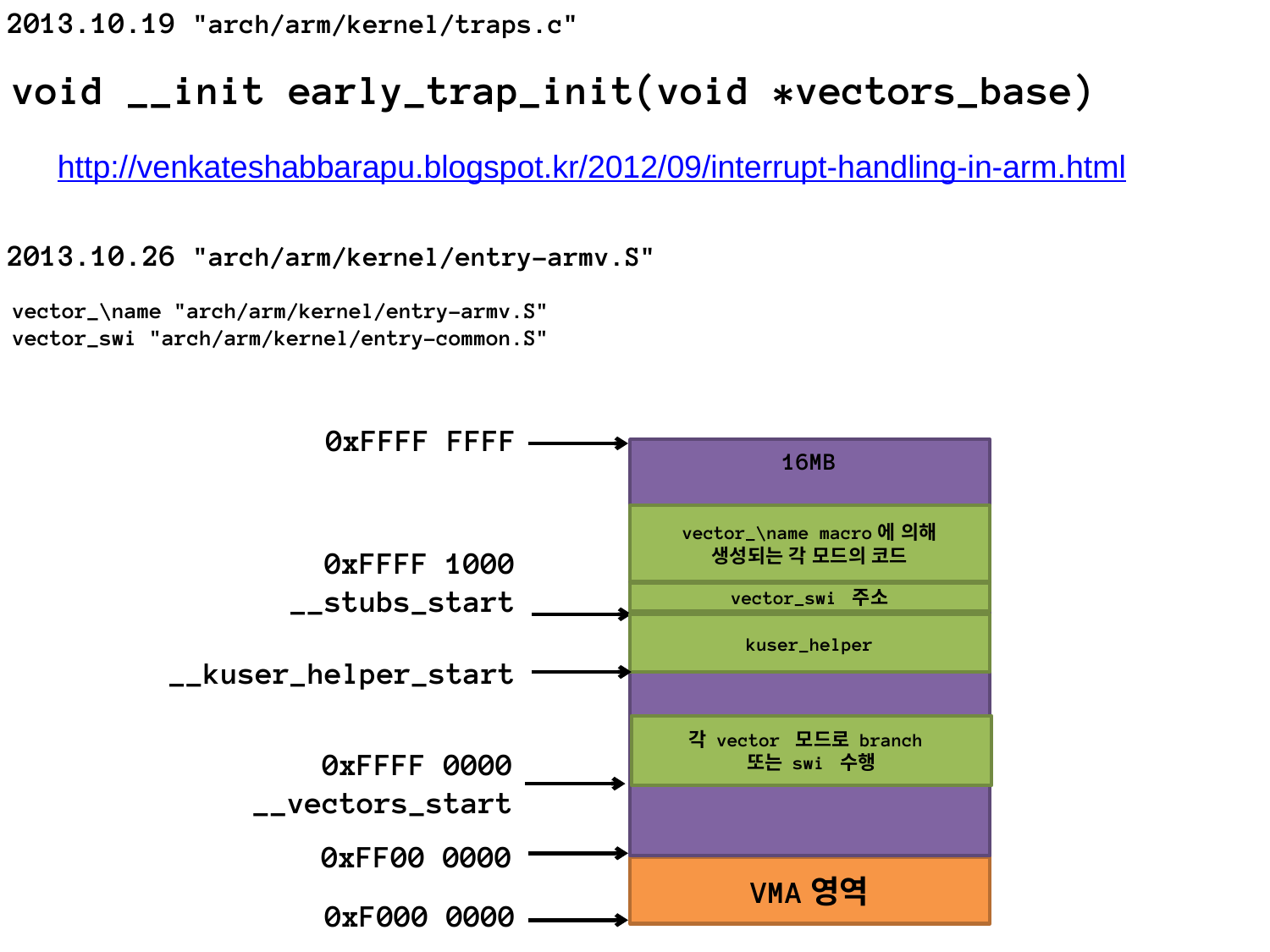

# 2013.10.19 "arch/arm/kernel/traps.c"
void __init early_trap_init(void *vectors_base)
http://venkateshabbarapu.blogspot.kr/2012/09/interrupt-handling-in-arm.html
2013.10.26 "arch/arm/kernel/entry-armv.S"
vector_\name "arch/arm/kernel/entry-armv.S"
vector_swi "arch/arm/kernel/entry-common.S"
0xFFFF FFFF
16MB
vector_\name macro에 의해
생성되는 각 모드의 코드
0xFFFF 1000
__stubs_start
vector_swi 주소
kuser_helper
__kuser_helper_start
각 vector 모드로 branch
또는 swi 수행
0xFFFF 0000
__vectors_start
0xFF00 0000
VMA영역
0xF000 0000